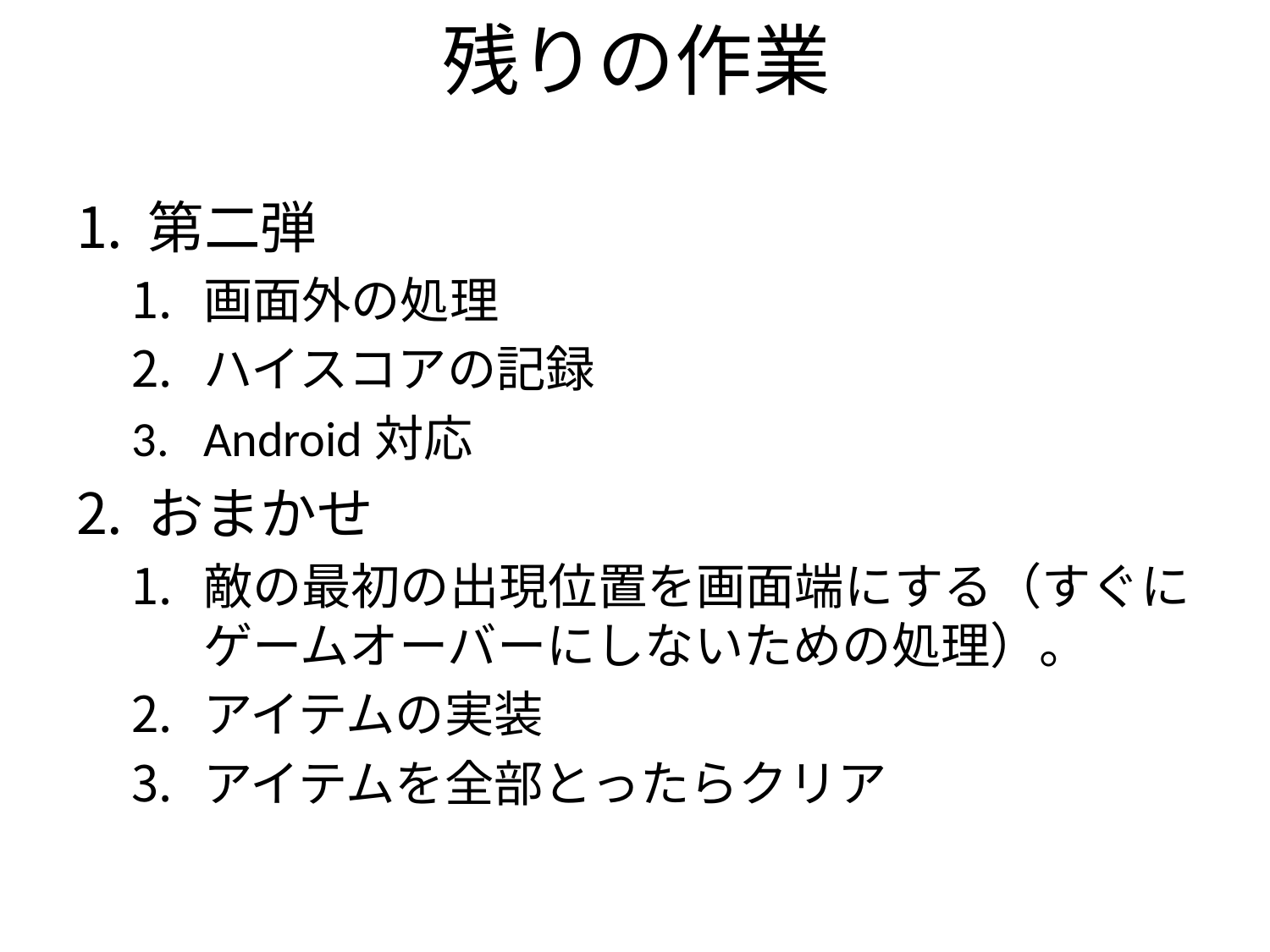

# 残りの作業

第二弾
画面外の処理
ハイスコアの記録
Android対応
おまかせ
敵の最初の出現位置を画面端にする（すぐにゲームオーバーにしないための処理）。
アイテムの実装
アイテムを全部とったらクリア